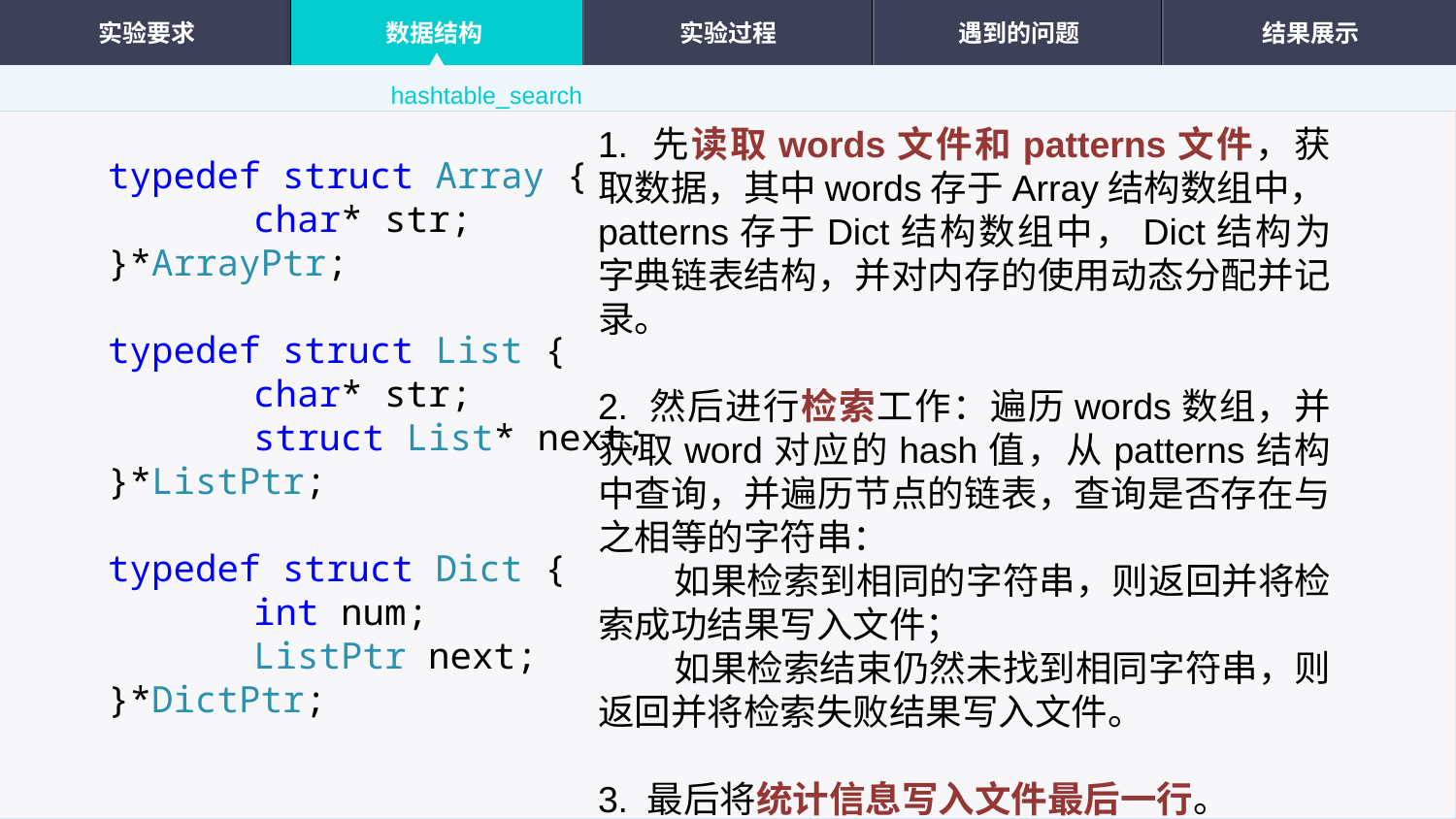

实验要求
数据结构
实验过程
遇到的问题
结果展示
hashtable_search
1. 先读取words文件和patterns文件，获取数据，其中words存于Array结构数组中，patterns存于Dict结构数组中，Dict结构为字典链表结构，并对内存的使用动态分配并记录。

2. 然后进行检索工作：遍历words数组，并获取word对应的hash值，从patterns结构中查询，并遍历节点的链表，查询是否存在与之相等的字符串：
        如果检索到相同的字符串，则返回并将检索成功结果写入文件；
        如果检索结束仍然未找到相同字符串，则返回并将检索失败结果写入文件。

3. 最后将统计信息写入文件最后一行。
typedef struct Array {
	char* str;
}*ArrayPtr;

typedef struct List {
	char* str;
	struct List* next;
}*ListPtr;

typedef struct Dict {
	int num;
	ListPtr next;
}*DictPtr;